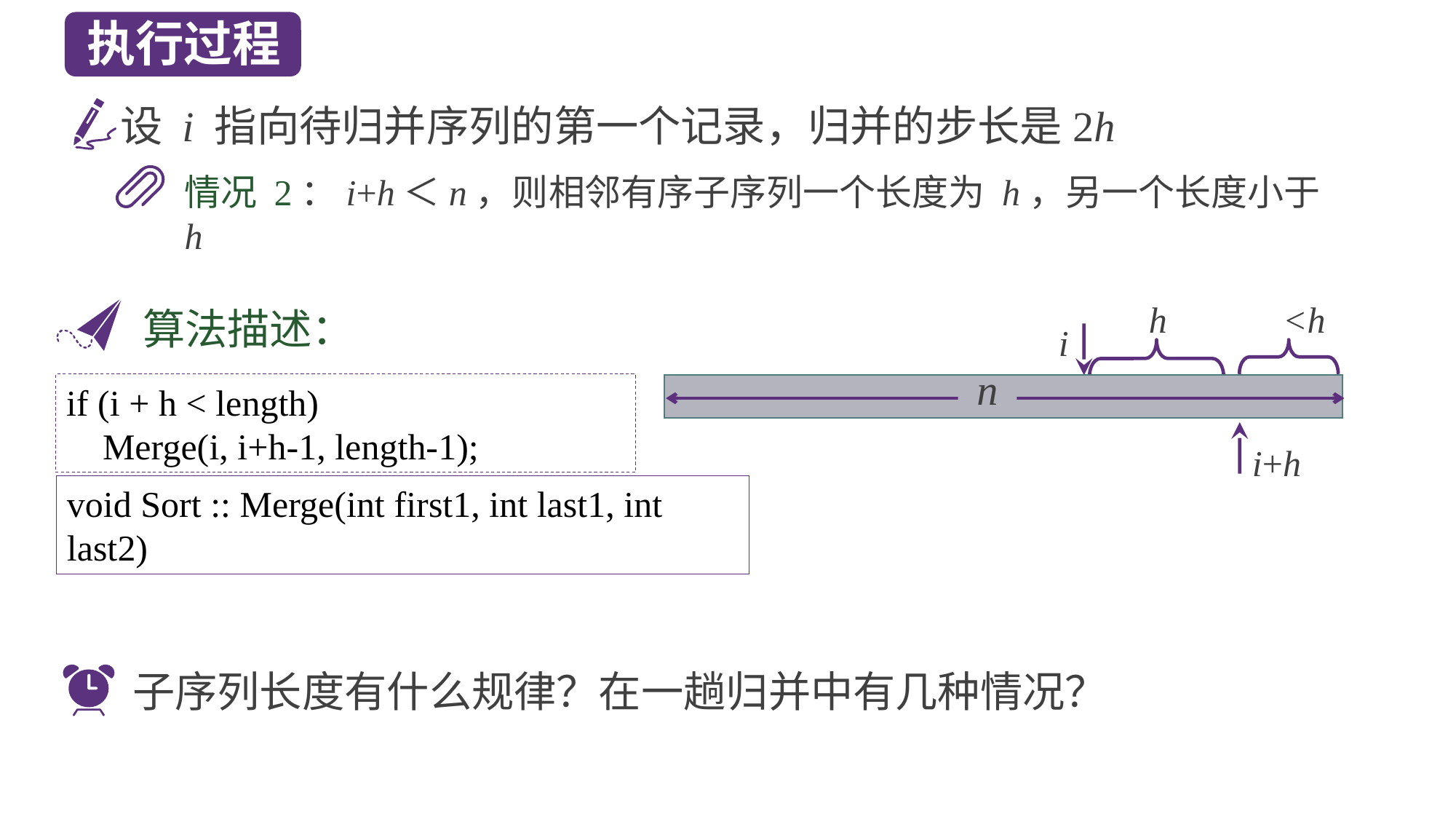

执行过程

设 i 指向待归并序列的第一个记录，归并的步长是2h

情况 2：i+h＜n，则相邻有序子序列一个长度为 h，另一个长度小于 h

h
<h

i

n

i+h
算法描述：

if (i + h < length)
    Merge(i, i+h-1, length-1);
void Sort :: Merge(int first1, int last1, int last2)
子序列长度有什么规律？在一趟归并中有几种情况？